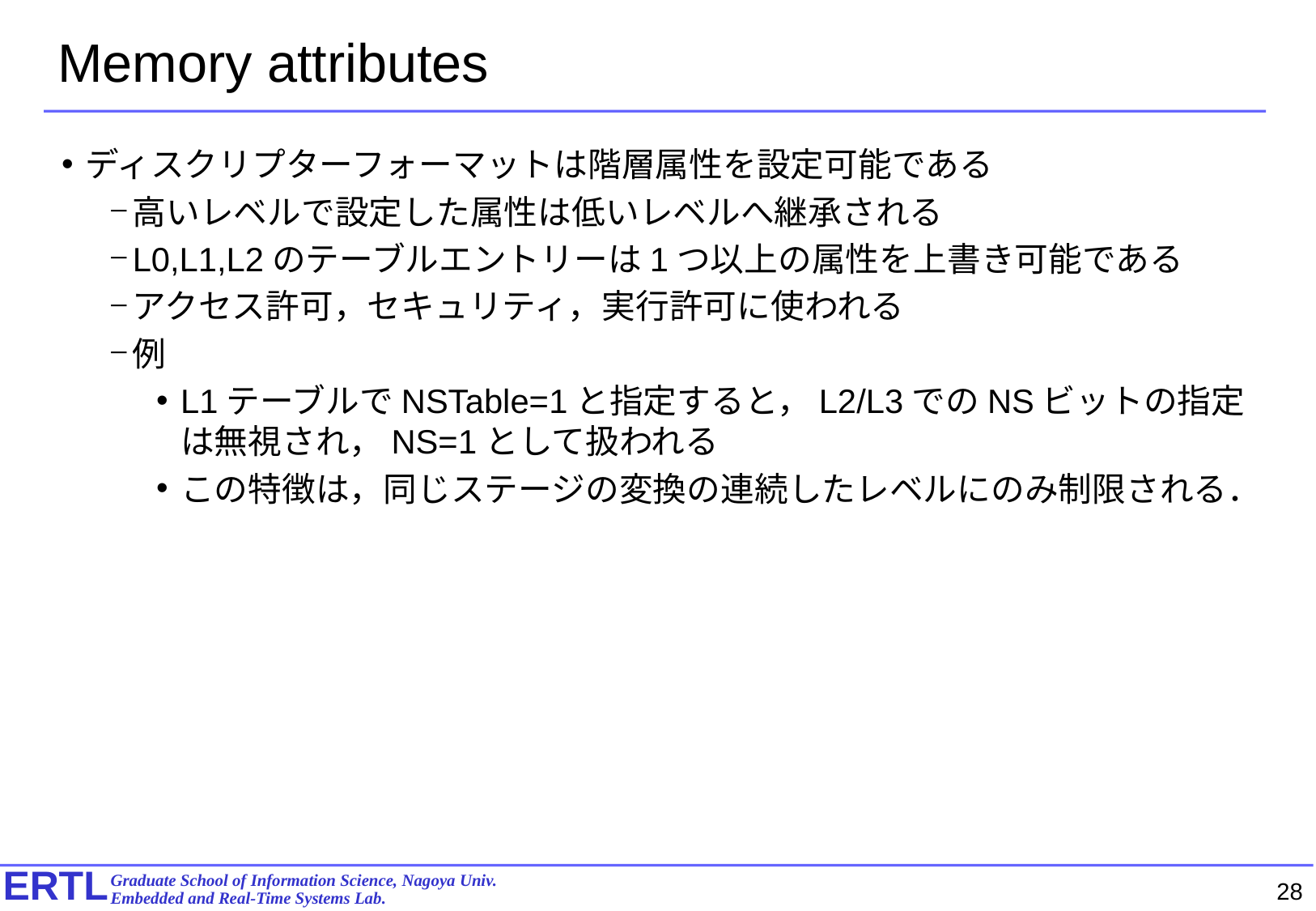

# Memory attributes
ディスクリプターフォーマットは階層属性を設定可能である
高いレベルで設定した属性は低いレベルへ継承される
L0,L1,L2のテーブルエントリーは1つ以上の属性を上書き可能である
アクセス許可，セキュリティ，実行許可に使われる
例
L1テーブルでNSTable=1と指定すると，L2/L3でのNSビットの指定は無視され，NS=1として扱われる
この特徴は，同じステージの変換の連続したレベルにのみ制限される．
28